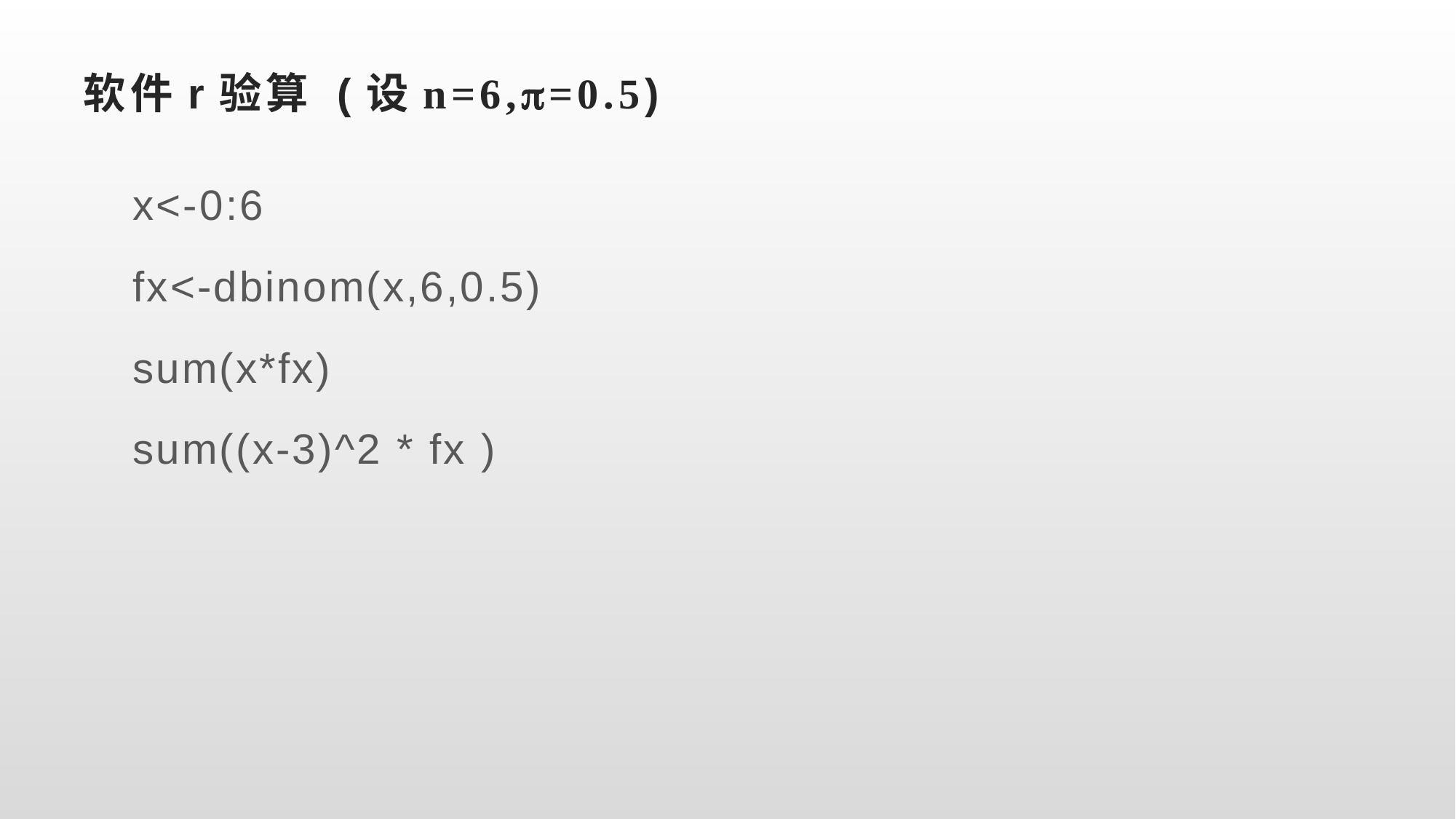

# 软件r验算 (设n=6,π=0.5)
x<-0:6
fx<-dbinom(x,6,0.5)
sum(x*fx)
sum((x-3)^2 * fx )